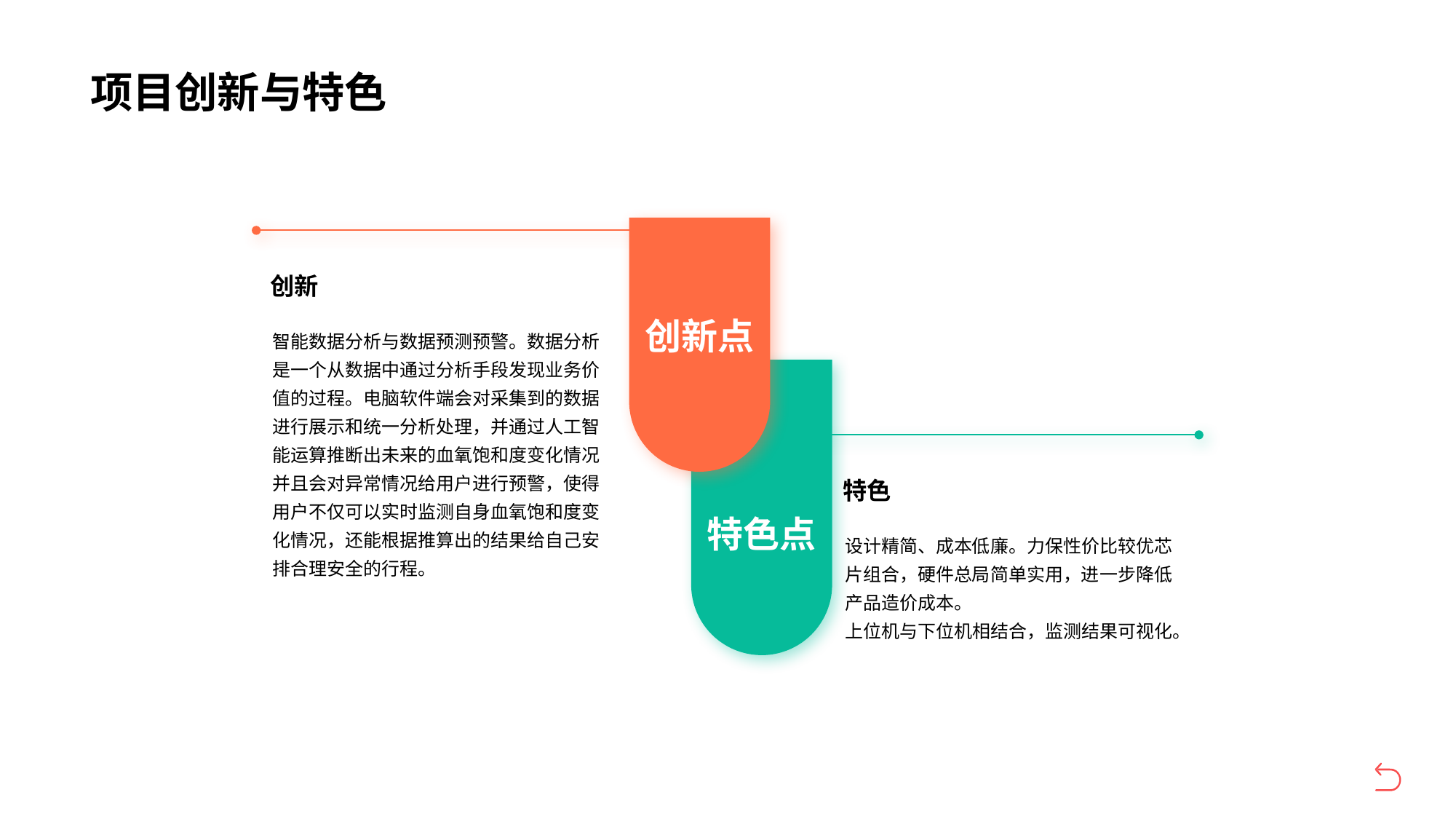

项目创新与特色

创新点
创新
智能数据分析与数据预测预警。数据分析是一个从数据中通过分析手段发现业务价值的过程。电脑软件端会对采集到的数据进行展示和统一分析处理，并通过人工智能运算推断出未来的血氧饱和度变化情况并且会对异常情况给用户进行预警，使得用户不仅可以实时监测自身血氧饱和度变化情况，还能根据推算出的结果给自己安排合理安全的行程。

特色点
特色
设计精简、成本低廉。力保性价比较优芯片组合，硬件总局简单实用，进一步降低产品造价成本。
上位机与下位机相结合，监测结果可视化。